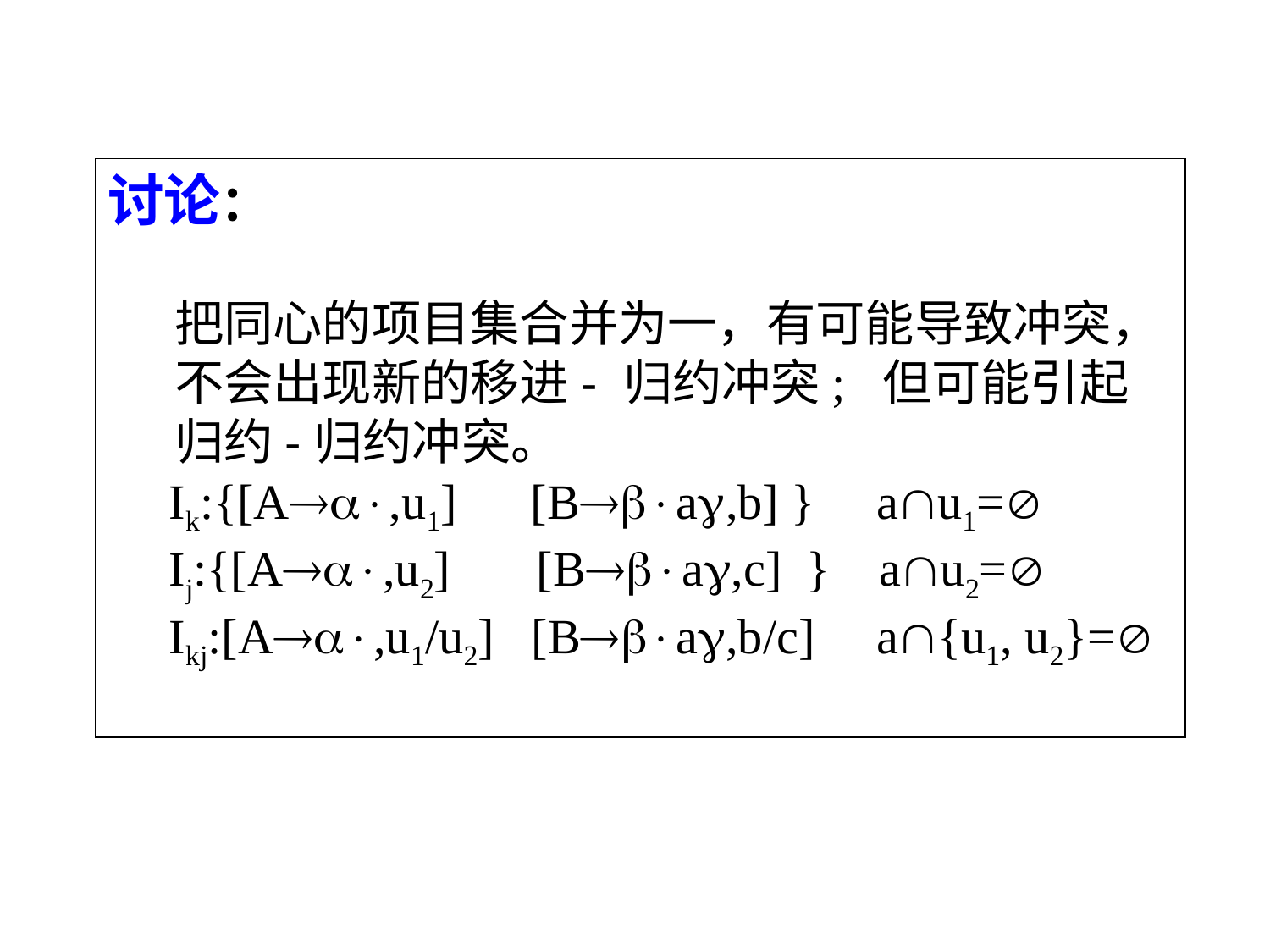

讨论：

     把同心的项目集合并为一，有可能导致冲突，
     不会出现新的移进- 归约冲突;  但可能引起
     归约-归约冲突。
     Ik:{[A→α⋅,u1]      [B→β⋅aγ,b] }     a∩u1=∅
     Ij:{[A→α⋅,u2]       [B→β⋅aγ,c]  }    a∩u2=∅
     Ikj:[A→α⋅,u1/u2]   [B→β⋅aγ,b/c]     a∩{u1, u2}=∅